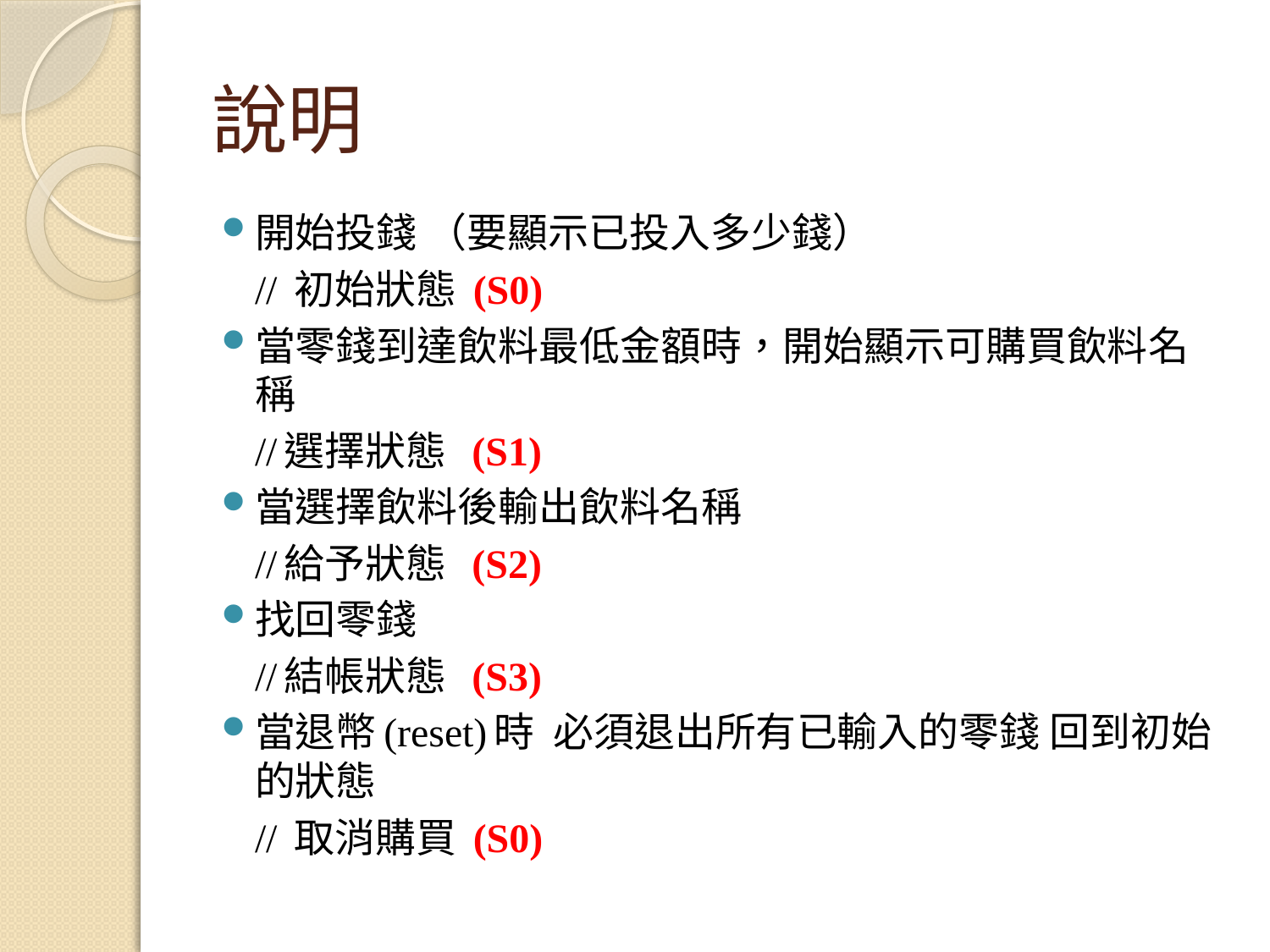

# 說明
開始投錢 （要顯示已投入多少錢）
	// 初始狀態 (S0)
當零錢到達飲料最低金額時，開始顯示可購買飲料名稱
	//選擇狀態  (S1)
當選擇飲料後輸出飲料名稱
	//給予狀態  (S2)
找回零錢
	//結帳狀態  (S3)
當退幣(reset)時  必須退出所有已輸入的零錢 回到初始的狀態
	// 取消購買 (S0)